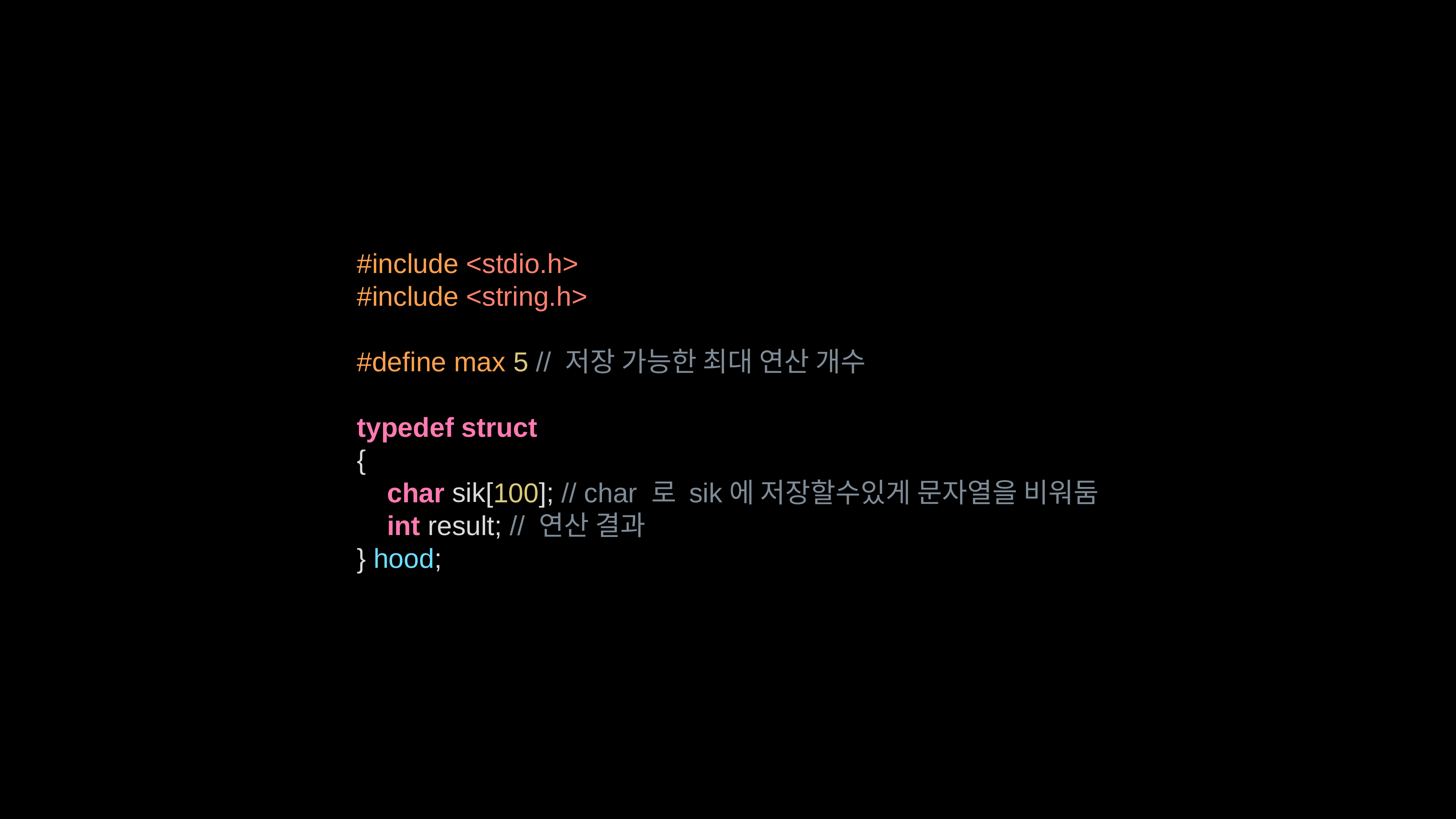

#include <stdio.h>
#include <string.h>

#define max 5 // 저장 가능한 최대 연산 개수

typedef struct
{
    char sik[100]; // char 로 sik에 저장할수있게 문자열을 비워둠
    int result; // 연산 결과
} hood;